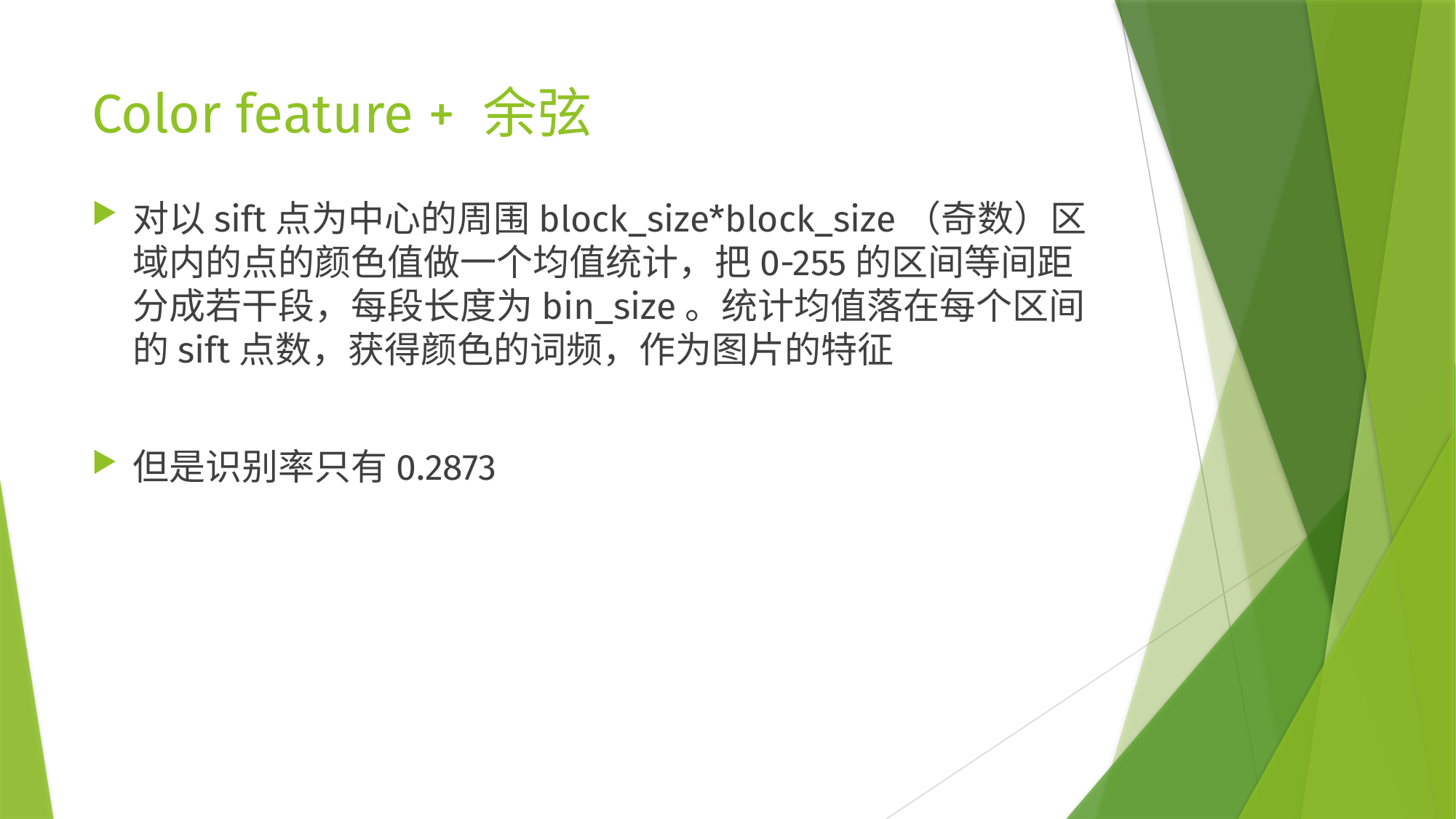

# Color feature + 余弦
对以sift点为中心的周围block_size*block_size（奇数）区域内的点的颜色值做一个均值统计，把0-255的区间等间距分成若干段，每段长度为bin_size。统计均值落在每个区间的sift点数，获得颜色的词频，作为图片的特征

但是识别率只有0.2873